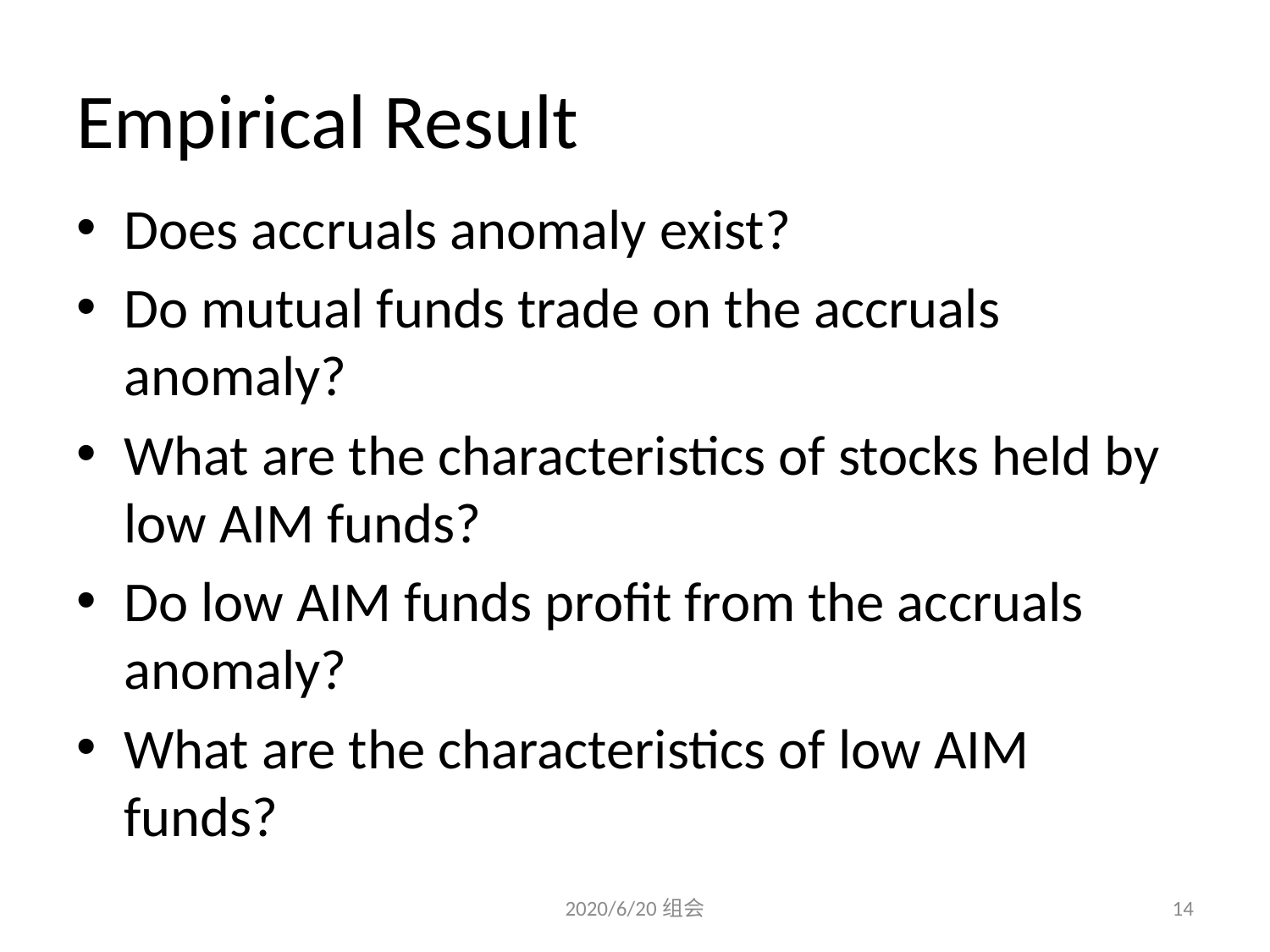

# Empirical Result
Does accruals anomaly exist?
Do mutual funds trade on the accruals anomaly?
What are the characteristics of stocks held by low AIM funds?
Do low AIM funds profit from the accruals anomaly?
What are the characteristics of low AIM funds?
2020/6/20组会
14